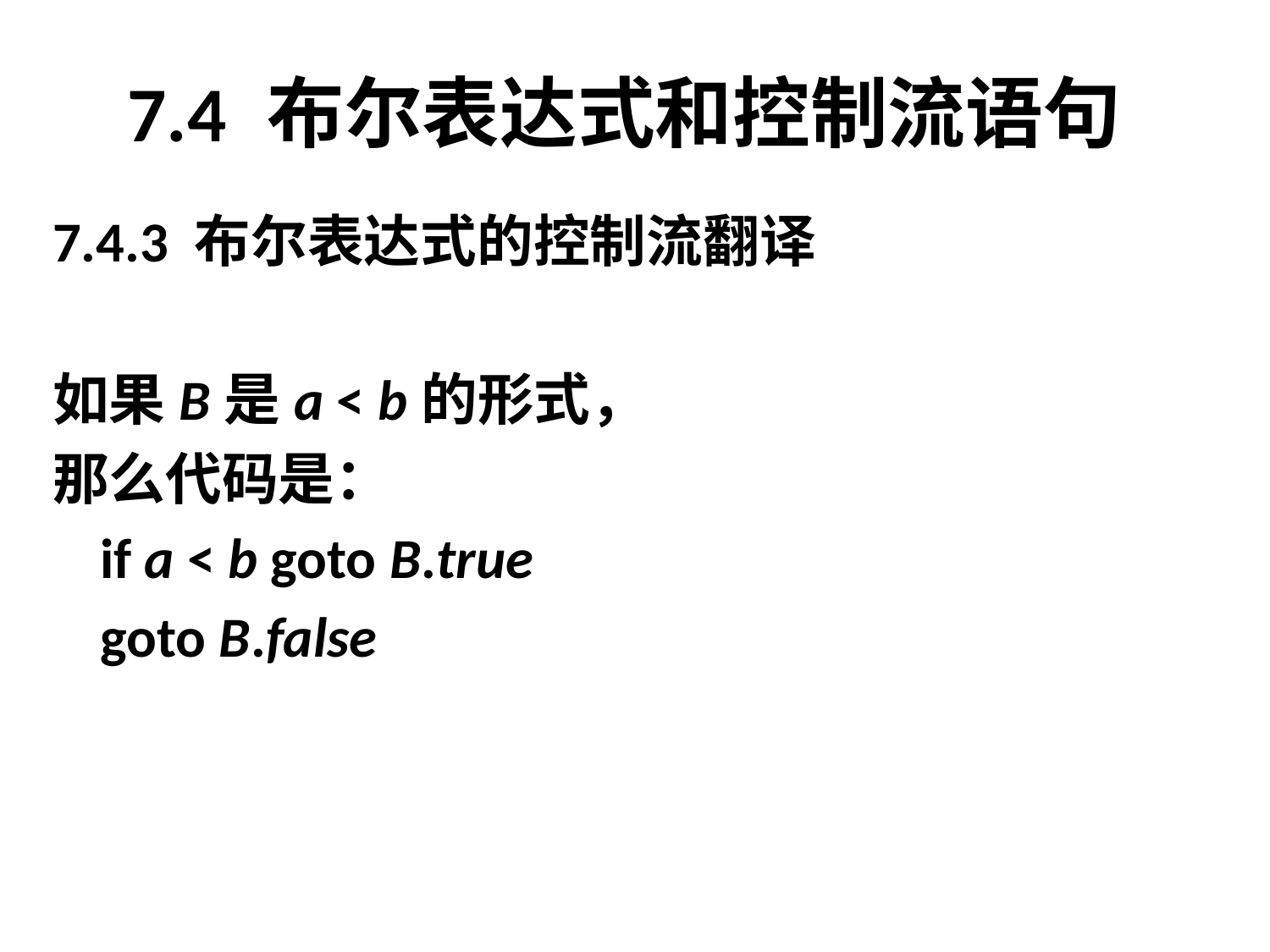

# 7.4 布尔表达式和控制流语句
7.4.3 布尔表达式的控制流翻译

如果B是a < b的形式，
那么代码是：
	if a < b goto B.true
	goto B.false